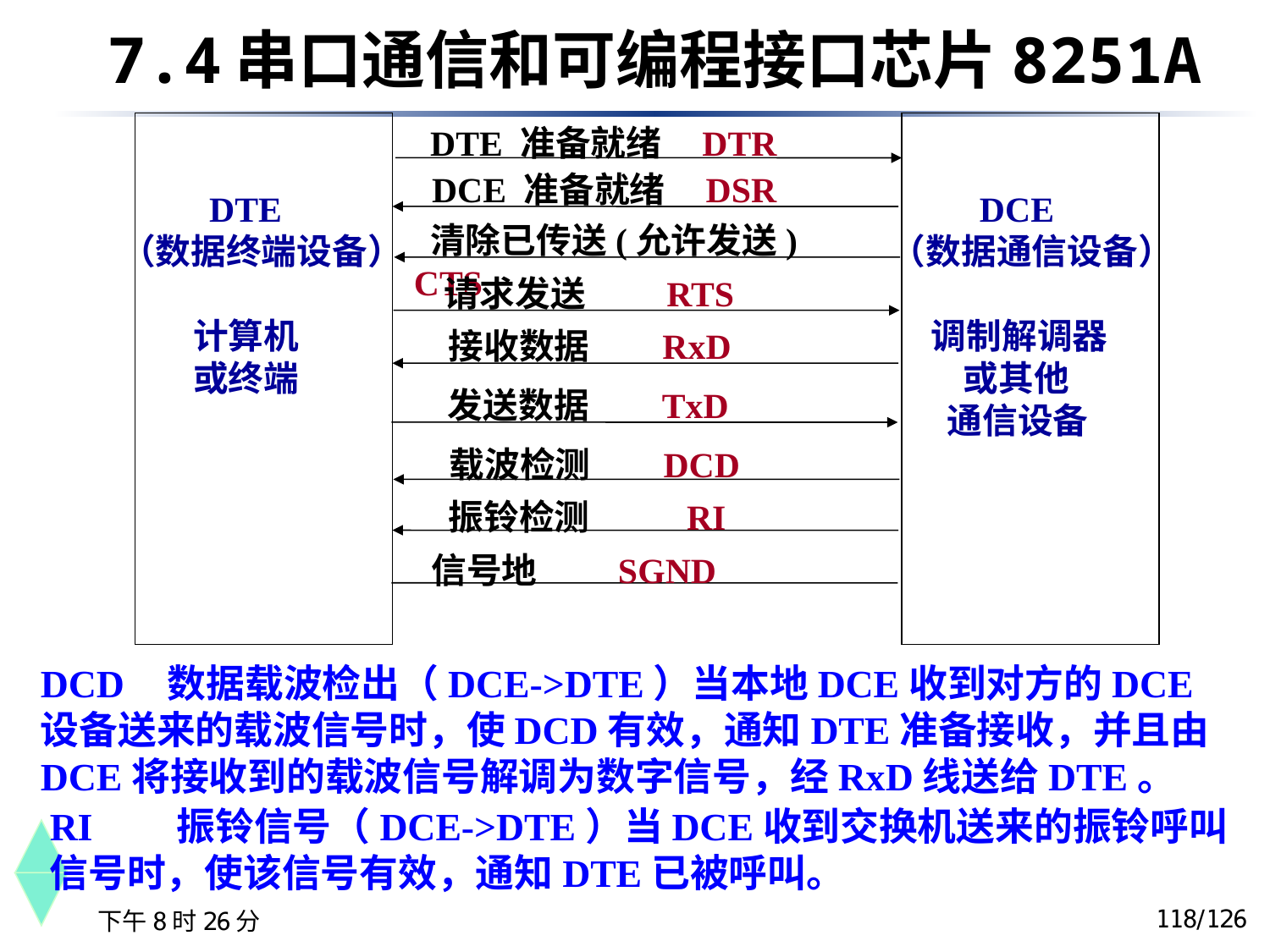

7.4	串口通信和可编程接口芯片8251A

DTE 准备就绪    DTR

DCE 准备就绪    DSR
          DCE
（数据通信设备）

    调制解调器
        或其他
      通信设备
          DTE
（数据终端设备）

        计算机
        或终端

 清除已传送(允许发送)  CTS

 请求发送         RTS

 接收数据        RxD

 发送数据        TxD

 载波检测        DCD

 振铃检测           RI

信号地         SGND

DCD	数据载波检出（DCE->DTE）当本地DCE收到对方的DCE设备送来的载波信号时，使DCD有效，通知DTE准备接收，并且由DCE将接收到的载波信号解调为数字信号，经RxD线送给DTE。
RI	振铃信号（DCE->DTE）当DCE收到交换机送来的振铃呼叫信号时，使该信号有效，通知DTE已被呼叫。
118/126
下午8时26分